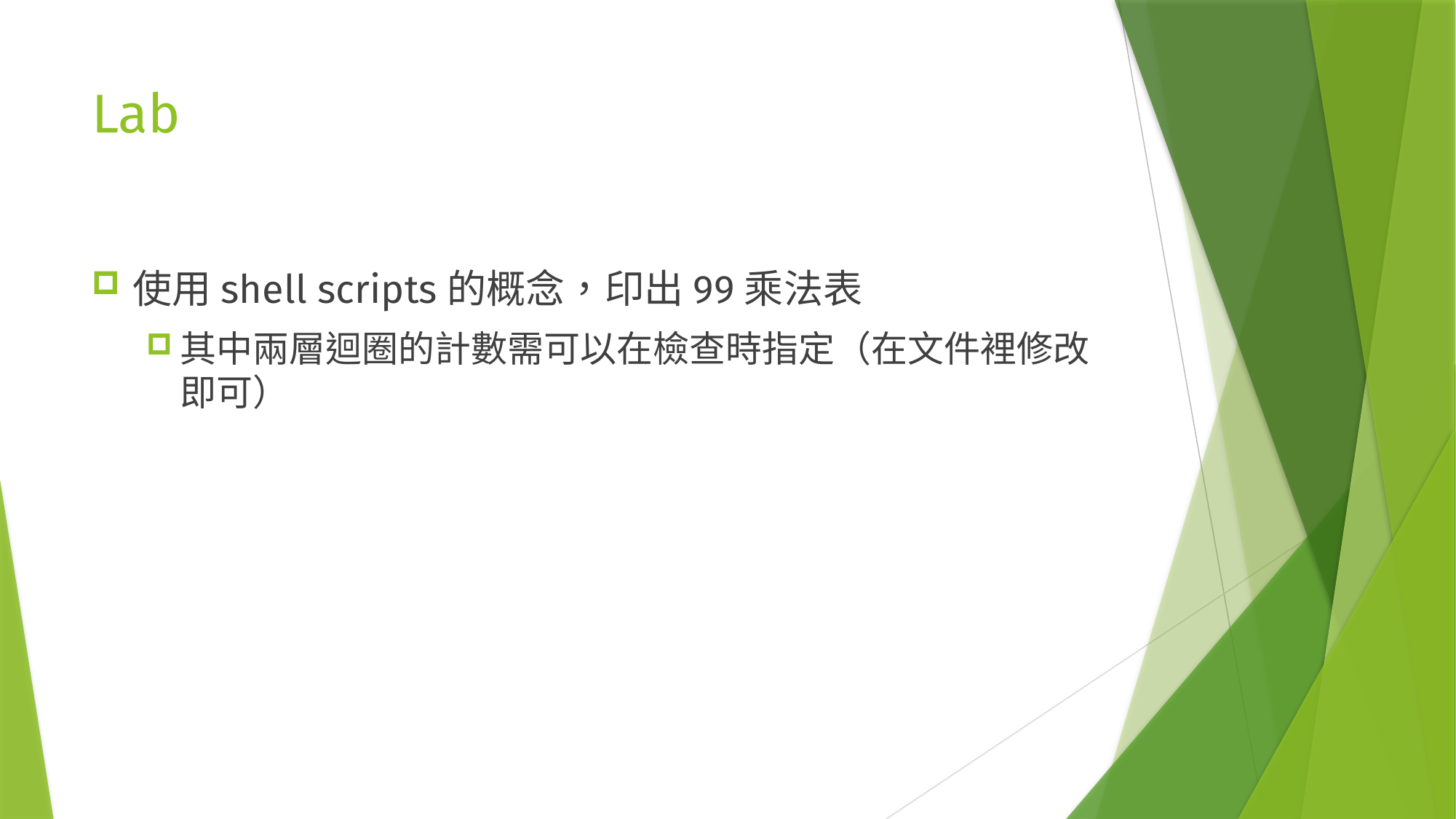

# Lab
使用shell scripts的概念，印出99乘法表
其中兩層迴圈的計數需可以在檢查時指定（在文件裡修改即可）